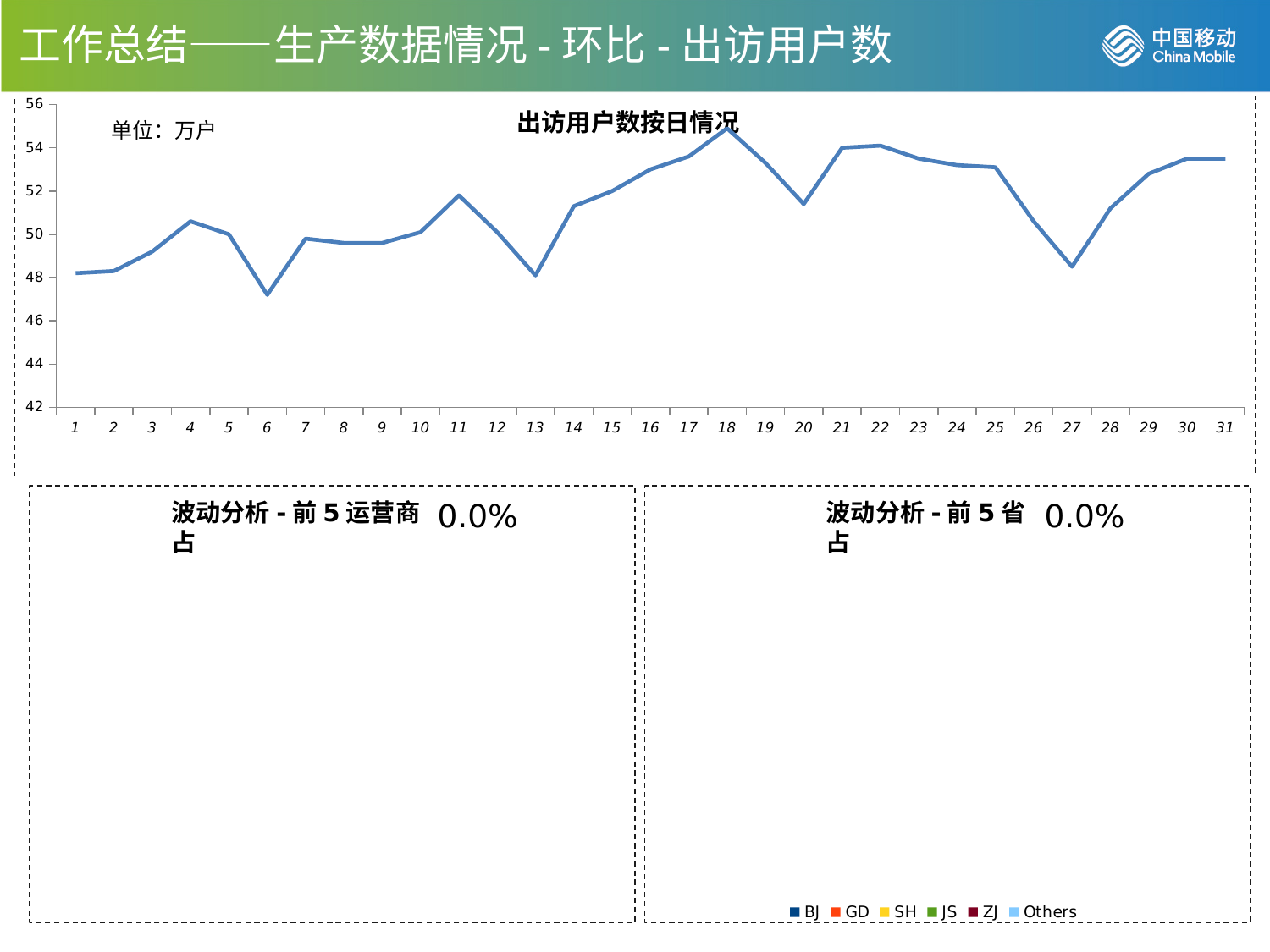

工作总结——生产数据情况-环比-出访用户数

### Chart

| Category |  |
|---|---|
| 1 | 48.2 |
| 2 | 48.3 |
| 3 | 49.2 |
| 4 | 50.6 |
| 5 | 50.0 |
| 6 | 47.2 |
| 7 | 49.8 |
| 8 | 49.6 |
| 9 | 49.6 |
| 10 | 50.1 |
| 11 | 51.8 |
| 12 | 50.1 |
| 13 | 48.1 |
| 14 | 51.3 |
| 15 | 52.0 |
| 16 | 53.0 |
| 17 | 53.6 |
| 18 | 54.9 |
| 19 | 53.3 |
| 20 | 51.4 |
| 21 | 54.0 |
| 22 | 54.1 |
| 23 | 53.5 |
| 24 | 53.2 |
| 25 | 53.1 |
| 26 | 50.6 |
| 27 | 48.5 |
| 28 | 51.2 |
| 29 | 52.8 |
| 30 | 53.5 |
| 31 | 53.5 |
出访用户数按日情况
单位：万户

### Chart

| Category |  |
|---|---|

[unsupported chart]

0.0%
0.0%